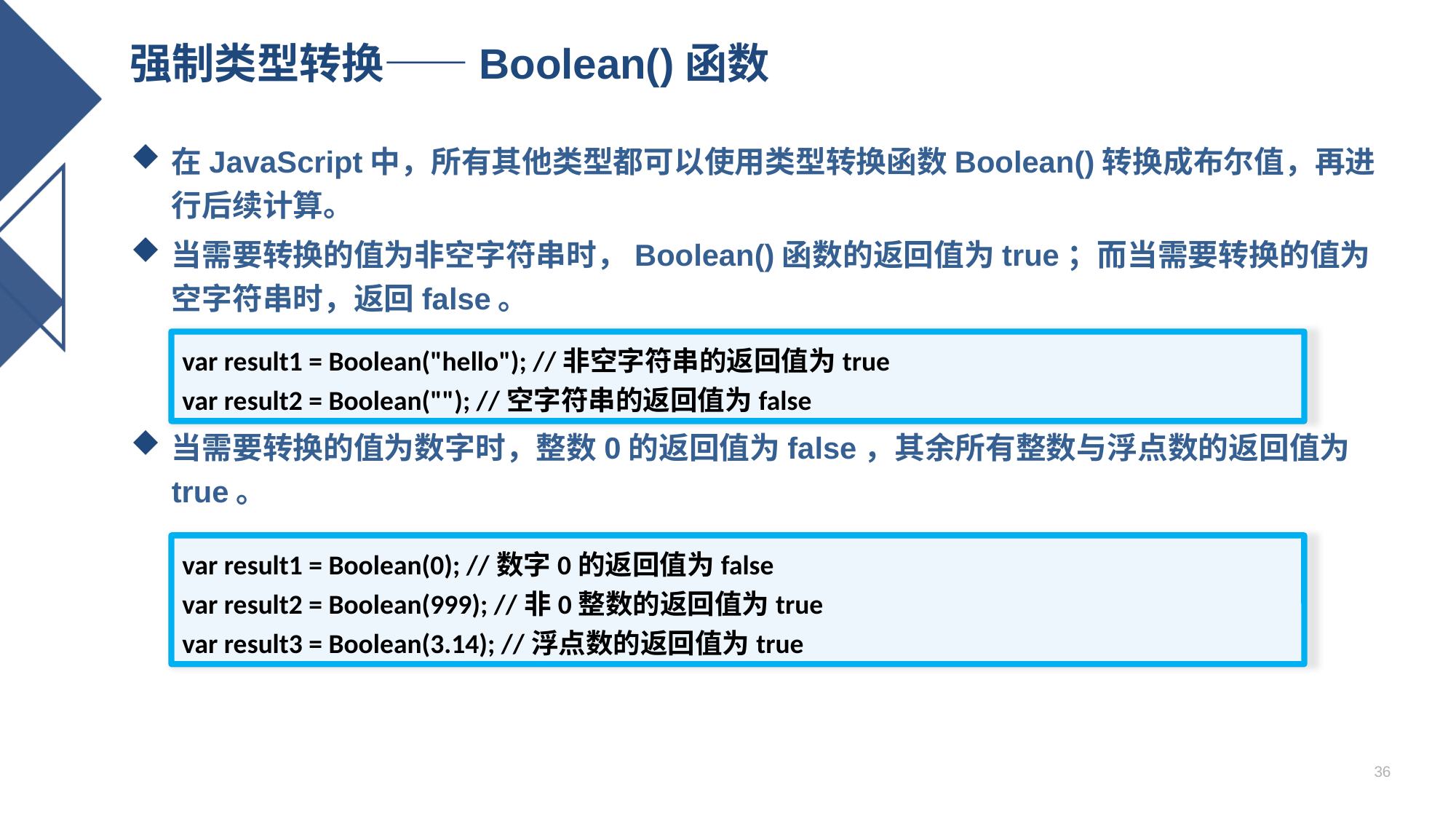

# 强制类型转换——Boolean()函数
在JavaScript中，所有其他类型都可以使用类型转换函数Boolean()转换成布尔值，再进行后续计算。
当需要转换的值为非空字符串时，Boolean()函数的返回值为true；而当需要转换的值为空字符串时，返回false。

当需要转换的值为数字时，整数0的返回值为false，其余所有整数与浮点数的返回值为true。

var result1 = Boolean("hello"); //非空字符串的返回值为true
var result2 = Boolean(""); //空字符串的返回值为false
var result1 = Boolean(0); //数字0的返回值为false
var result2 = Boolean(999); //非0整数的返回值为true
var result3 = Boolean(3.14); //浮点数的返回值为true
36